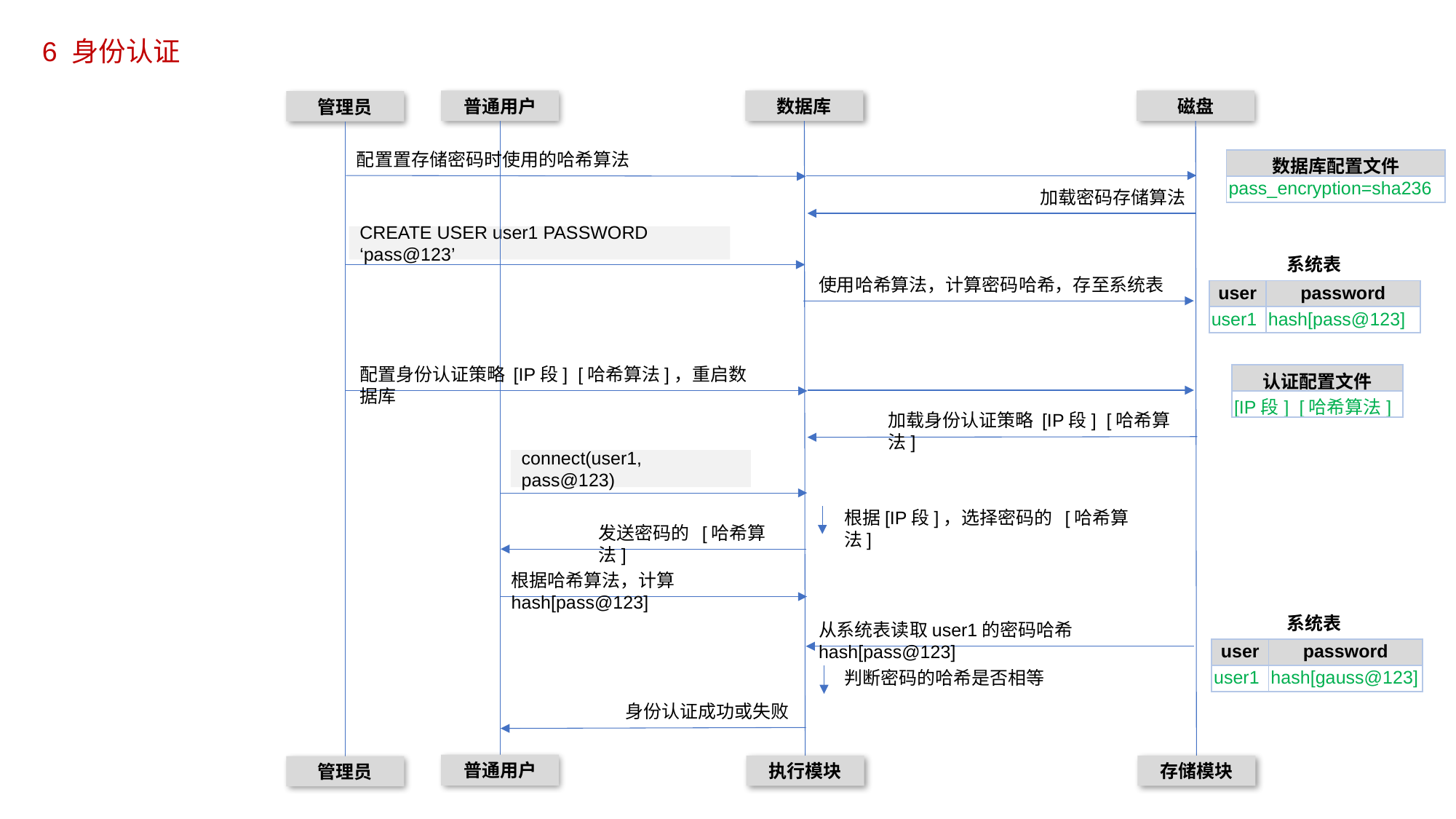

6 身份认证
普通用户
数据库
磁盘
管理员
配置置存储密码时使用的哈希算法
| 数据库配置文件 |
| --- |
| pass\_encryption=sha236 |
加载密码存储算法
CREATE USER user1 PASSWORD ‘pass@123’
系统表
使用哈希算法，计算密码哈希，存至系统表
| user | password |
| --- | --- |
| user1 | hash[pass@123] |
配置身份认证策略 [IP段]  [哈希算法]，重启数据库
| 认证配置文件 |
| --- |
| [IP段] [哈希算法] |
加载身份认证策略 [IP段]  [哈希算法]
connect(user1, pass@123)
根据[IP段]，选择密码的  [哈希算法]
发送密码的  [哈希算法]
根据哈希算法，计算hash[pass@123]
系统表
从系统表读取user1的密码哈希 hash[pass@123]
| user | password |
| --- | --- |
| user1 | hash[gauss@123] |
判断密码的哈希是否相等
身份认证成功或失败
普通用户
执行模块
存储模块
管理员